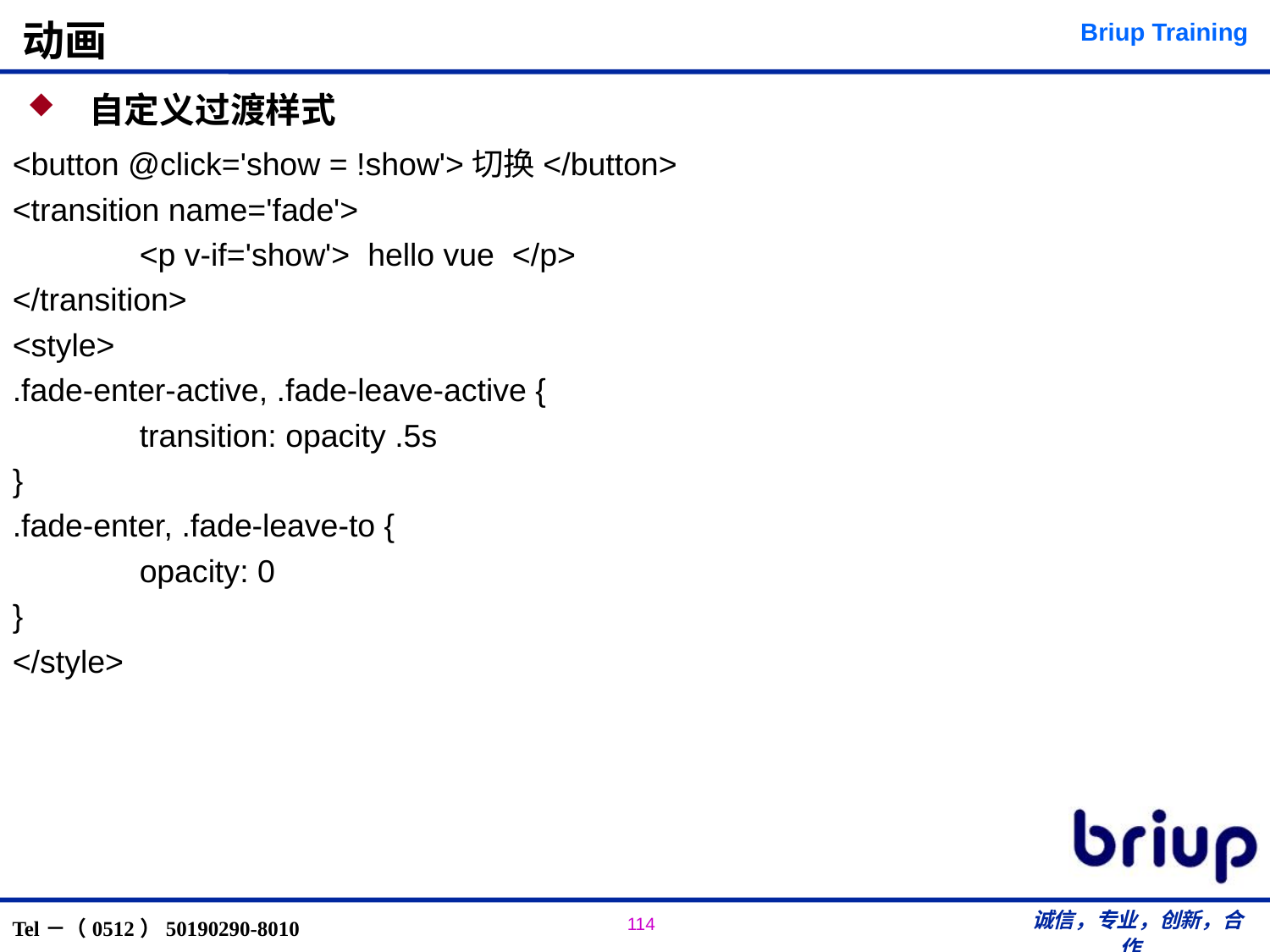

自定义过渡样式
<button @click='show = !show'>切换</button>
<transition name='fade'>
	<p v-if='show'>  hello vue  </p>
</transition>
<style>
.fade-enter-active, .fade-leave-active {
	transition: opacity .5s
}
.fade-enter, .fade-leave-to {
	opacity: 0
}
</style>

# 动画